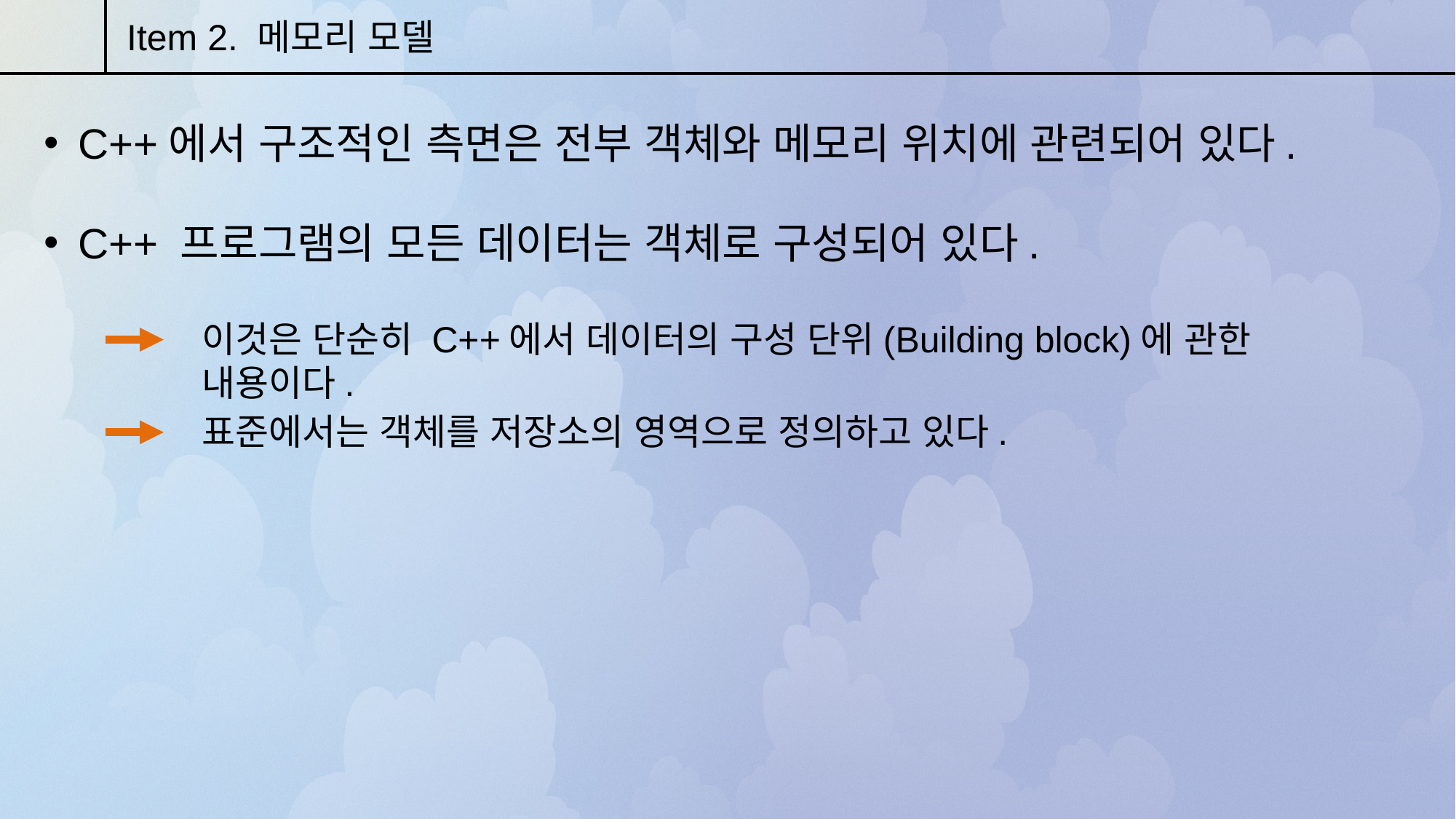

Item 2. 메모리 모델
C++에서 구조적인 측면은 전부 객체와 메모리 위치에 관련되어 있다.
C++ 프로그램의 모든 데이터는 객체로 구성되어 있다.
이것은 단순히 C++에서 데이터의 구성 단위(Building block)에 관한 내용이다.
표준에서는 객체를 저장소의 영역으로 정의하고 있다.